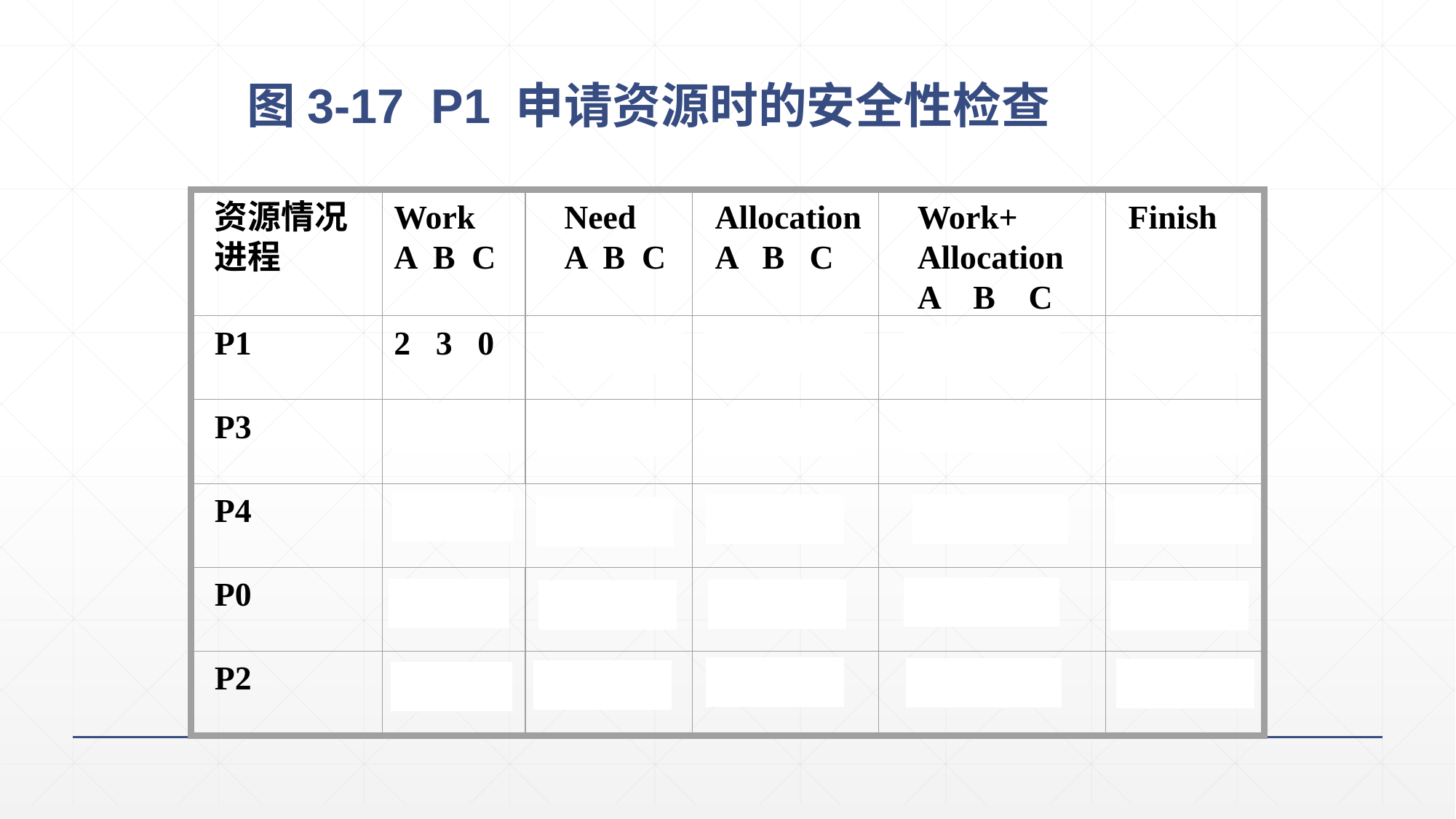

# 图3-17  P1 申请资源时的安全性检查

资源情况
进程

Work
A  B  C

Need
A  B  C

Allocation
A   B   C

Work+
Allocation
A    B    C

Finish

P1

2   3   0

  0   2   0

3    0    2

   5    3     2

TRUE

P3

5   3   2

  0   1   1

2    1    1

   7    4     3

TRUE

P4

7   4   3

  4   3   1

0    0    2

   7    4     5

TRUE

P0

7   4   5

  7   4   3

0    1    0

   7    5     5

TRUE

P2

10  5  5

  6   0   0

3    0    2

  10   5    7

TRUE